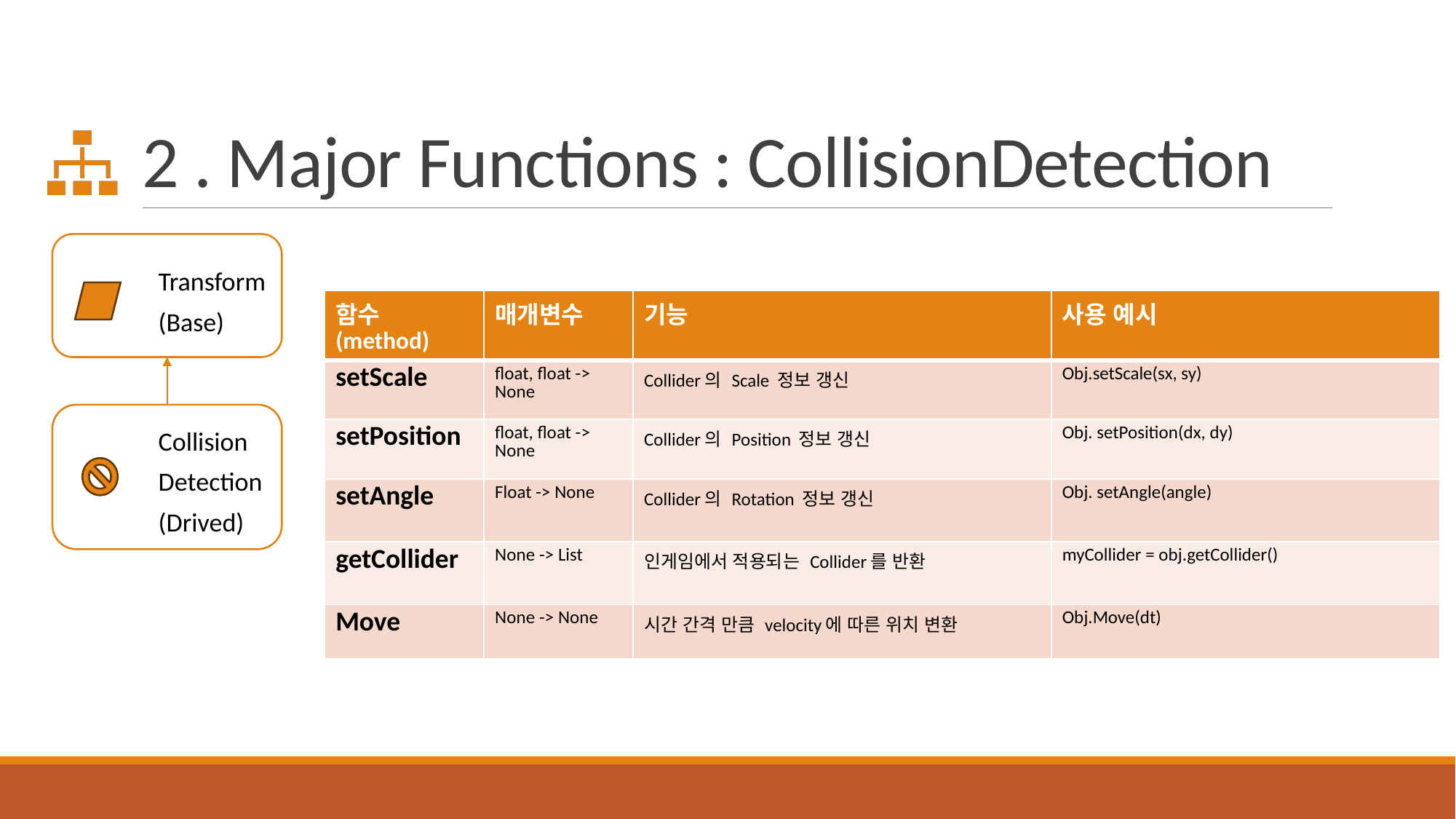

# 2 . Major Functions : CollisionDetection

Transform
(Base)

| 함수(method) | 매개변수 | 기능 | 사용 예시 |
| --- | --- | --- | --- |
| setScale | float, float -> None | Collider의 Scale 정보 갱신 | Obj.setScale(sx, sy) |
| setPosition | float, float -> None | Collider의 Position 정보 갱신 | Obj. setPosition(dx, dy) |
| setAngle | Float -> None | Collider의 Rotation 정보 갱신 | Obj. setAngle(angle) |
| getCollider | None -> List | 인게임에서 적용되는 Collider를 반환 | myCollider = obj.getCollider() |
| Move | None -> None | 시간 간격 만큼 velocity에 따른 위치 변환 | Obj.Move(dt) |

Collision
Detection
(Drived)